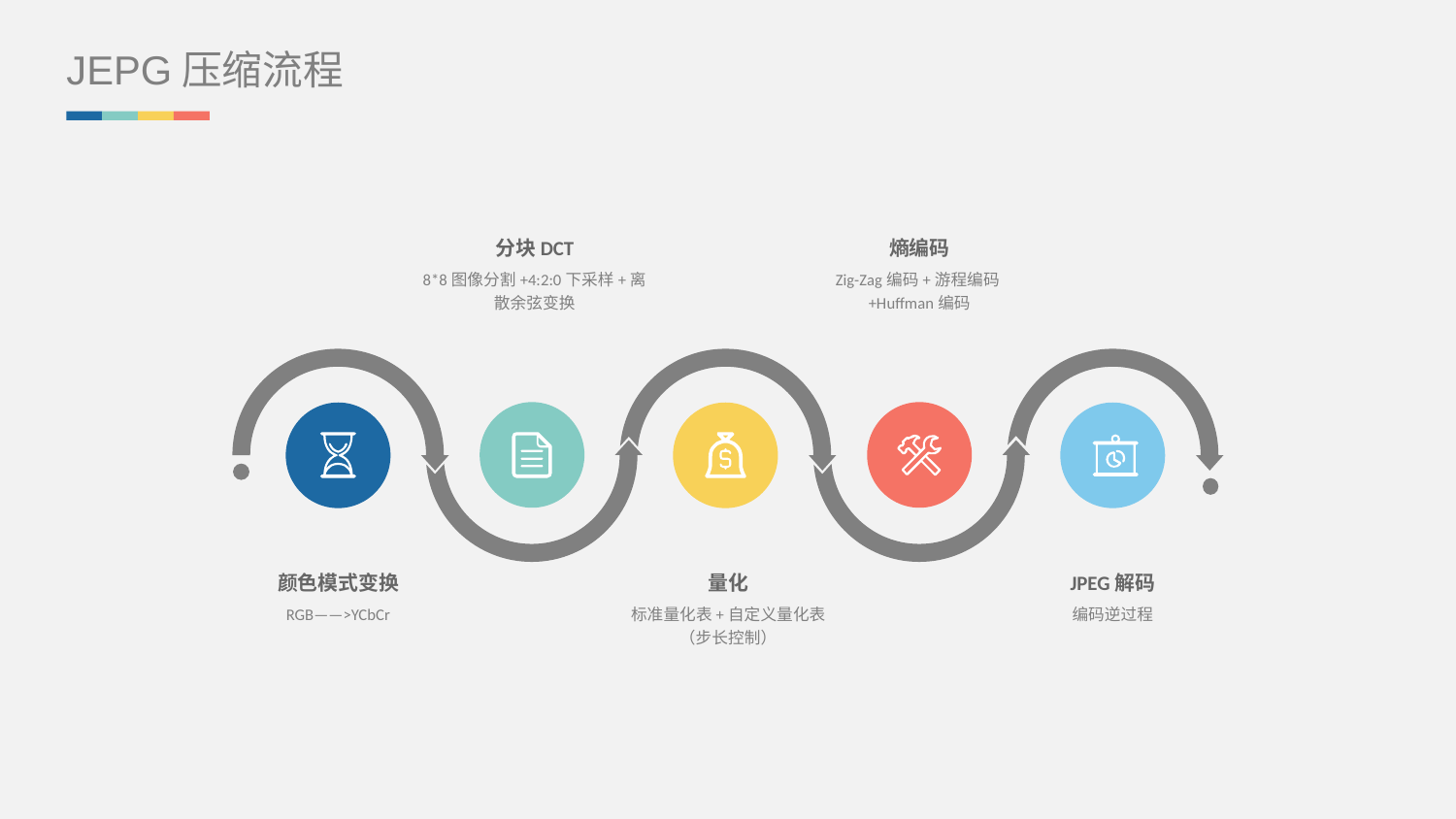

JEPG压缩流程

分块DCT
8*8图像分割+4:2:0下采样+离散余弦变换
熵编码
Zig-Zag编码+游程编码+Huffman编码

颜色模式变换
RGB——>YCbCr
量化
标准量化表+自定义量化表（步长控制）
JPEG解码
编码逆过程